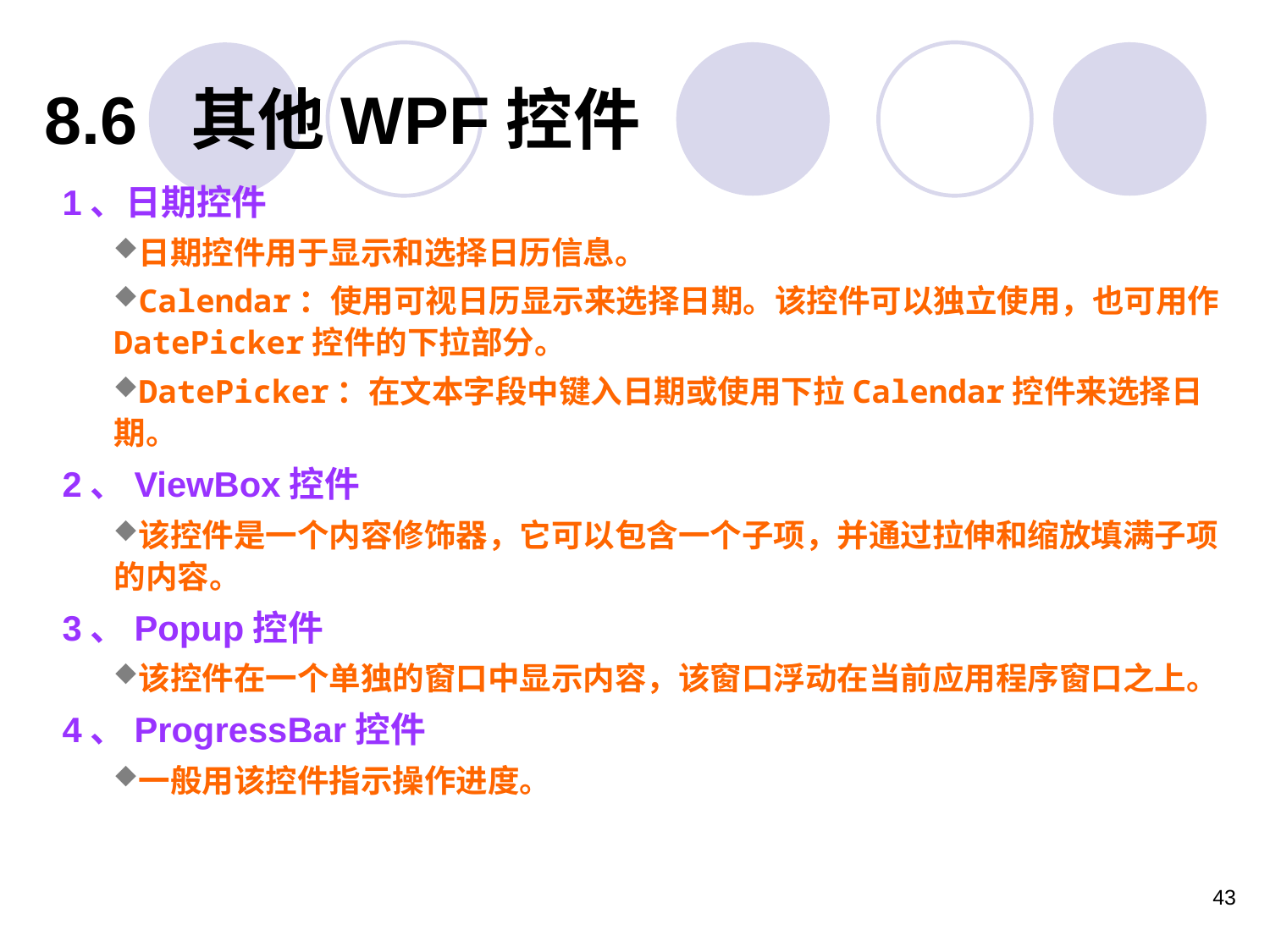

8.6  其他WPF控件
1、日期控件
日期控件用于显示和选择日历信息。
Calendar：使用可视日历显示来选择日期。该控件可以独立使用，也可用作DatePicker控件的下拉部分。
DatePicker：在文本字段中键入日期或使用下拉Calendar控件来选择日期。
2、ViewBox控件
该控件是一个内容修饰器，它可以包含一个子项，并通过拉伸和缩放填满子项的内容。
3、Popup控件
该控件在一个单独的窗口中显示内容，该窗口浮动在当前应用程序窗口之上。
4、ProgressBar控件
一般用该控件指示操作进度。
43